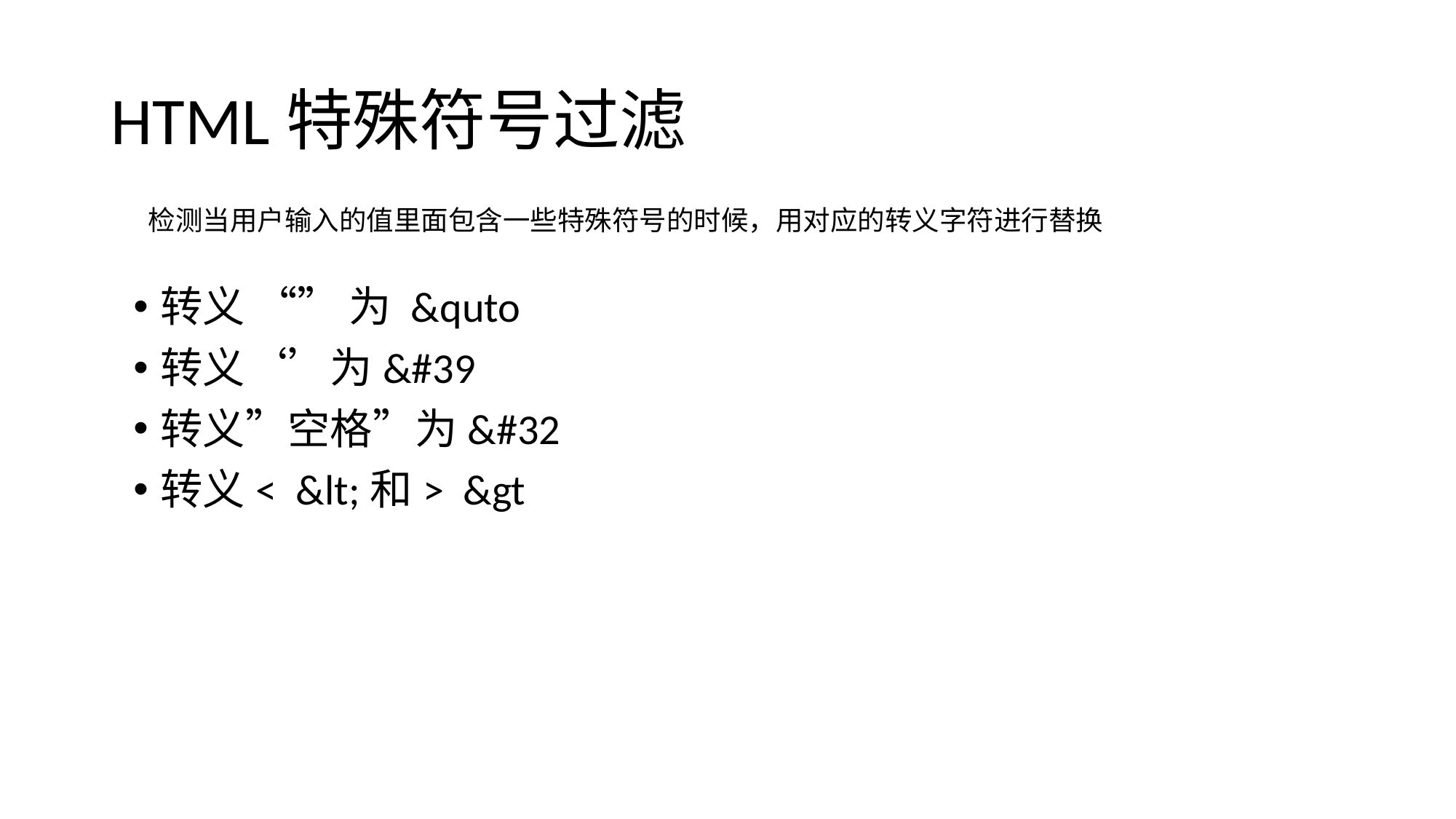

# HTML特殊符号过滤
检测当用户输入的值里面包含一些特殊符号的时候，用对应的转义字符进行替换

转义 “” 为 &quto
转义‘’为&#39
转义”空格”为&#32
转义<  &lt;和>  &gt